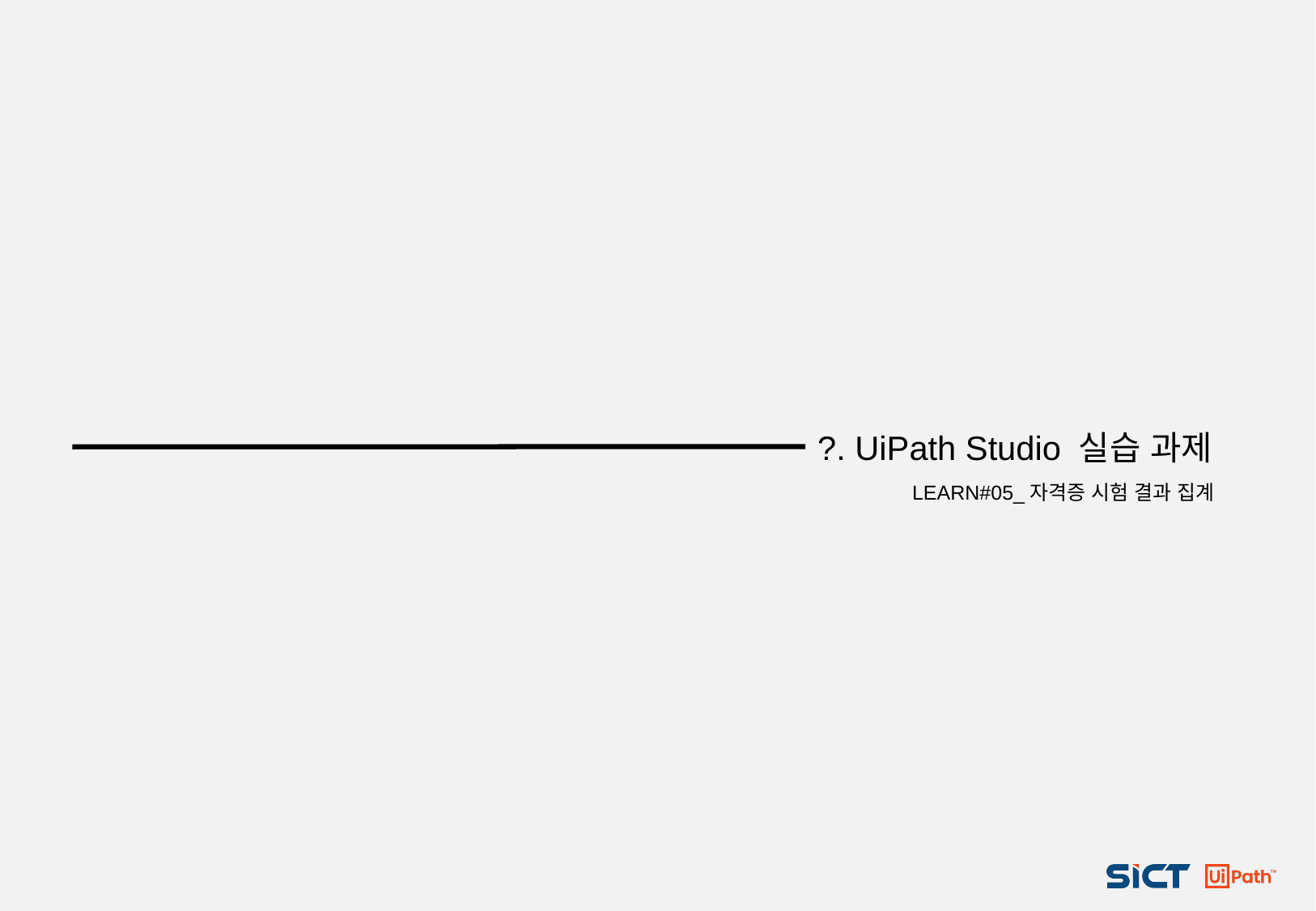

?. UiPath Studio 실습 과제
LEARN#05_자격증 시험 결과 집계